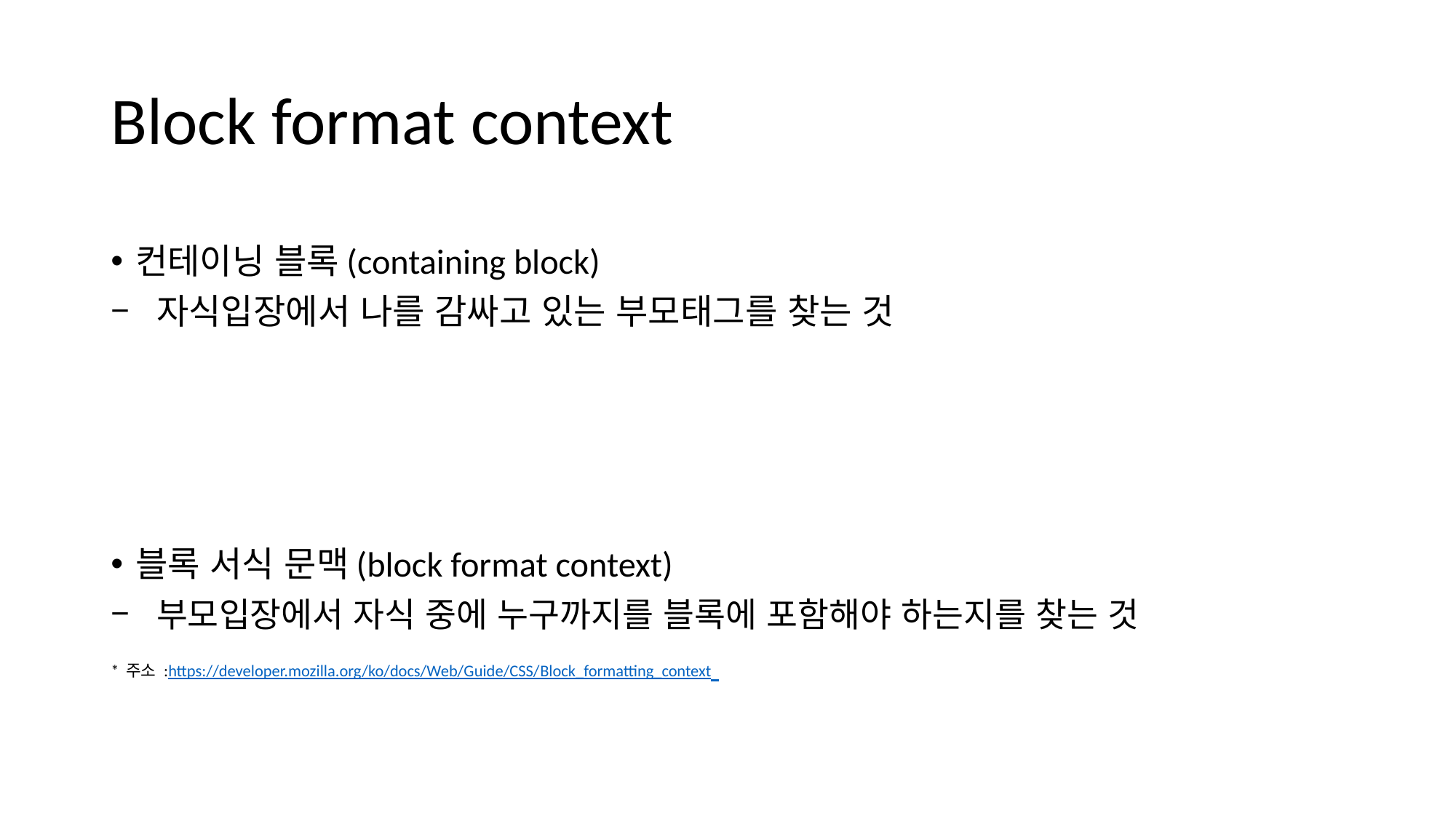

# Block format context
컨테이닝 블록(containing block)
–  자식입장에서 나를 감싸고 있는 부모태그를 찾는 것

블록 서식 문맥(block format context)
–  부모입장에서 자식 중에 누구까지를 블록에 포함해야 하는지를 찾는 것
* 주소 :https://developer.mozilla.org/ko/docs/Web/Guide/CSS/Block_formatting_context